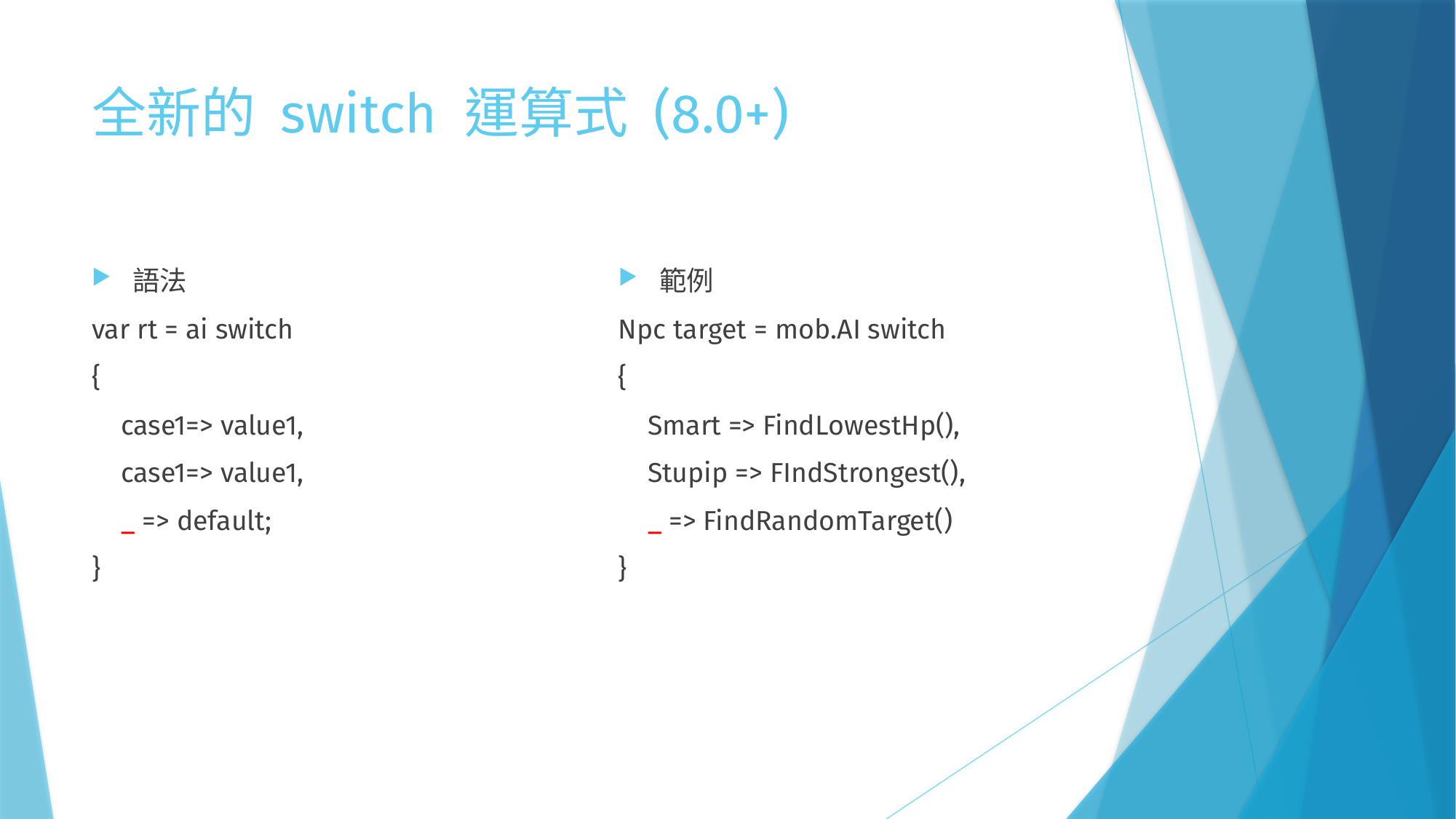

# 全新的 switch 運算式 (8.0+)
語法
var rt = ai switch
{
    case1=> value1,
    case1=> value1,
    _ => default;
}
範例
Npc target = mob.AI switch
{
    Smart => FindLowestHp(),
    Stupip => FIndStrongest(),
    _ => FindRandomTarget()
}